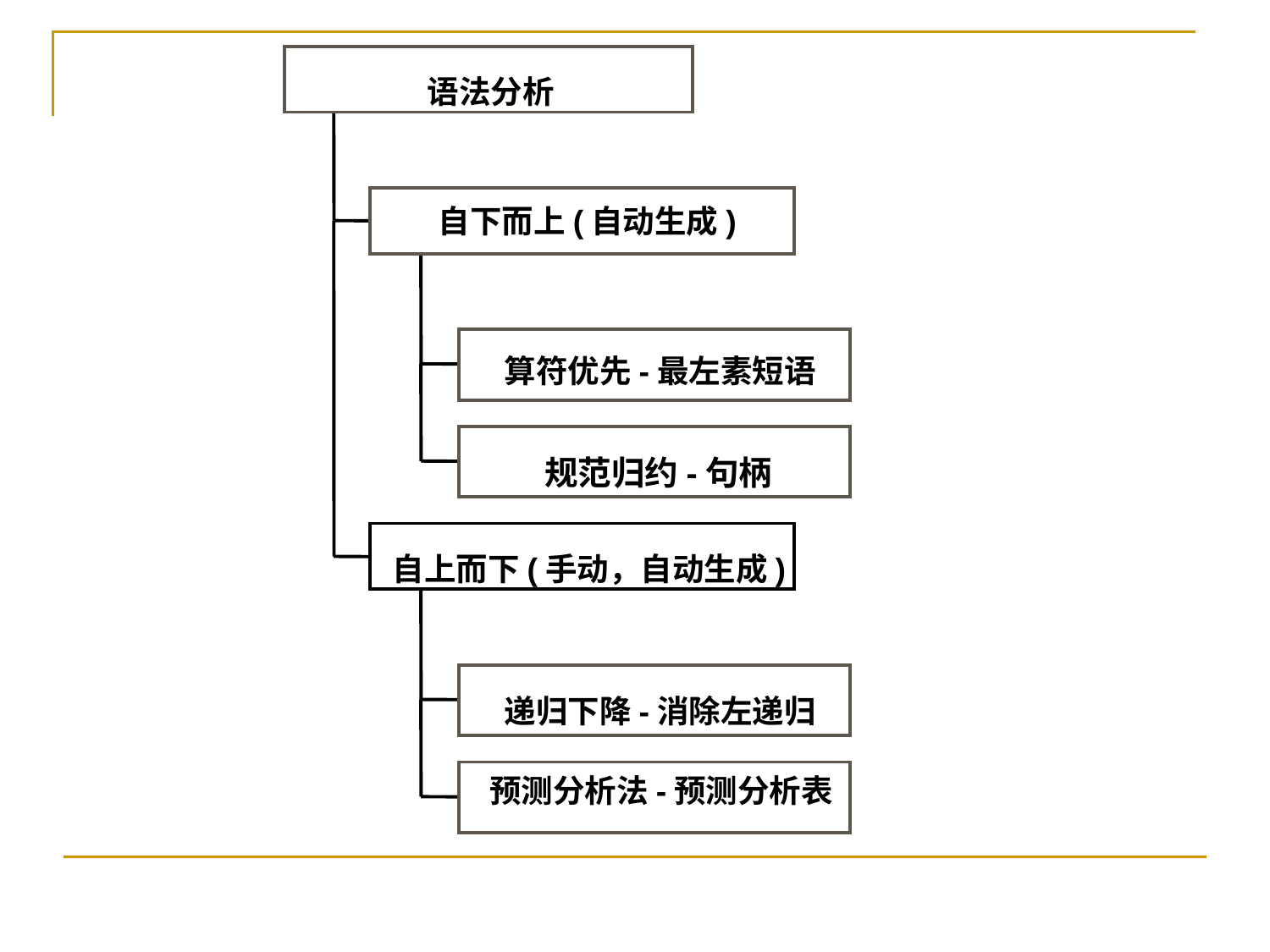

语法分析

自下而上(自动生成)

算符优先-最左素短语

规范归约-句柄

自上而下(手动，自动生成)

递归下降-消除左递归

预测分析法-预测分析表